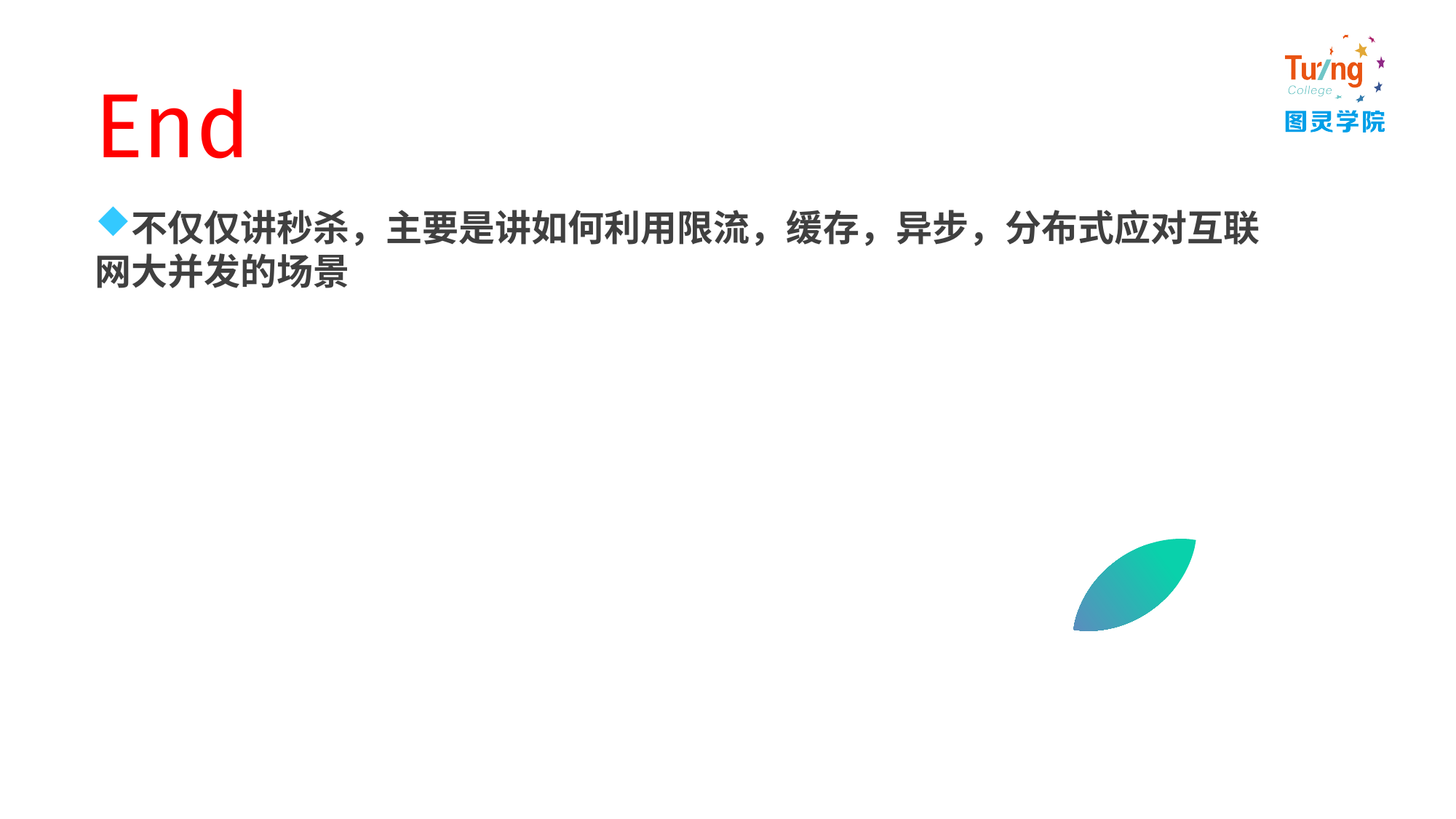

# End

不仅仅讲秒杀，主要是讲如何利用限流，缓存，异步，分布式应对互联网大并发的场景